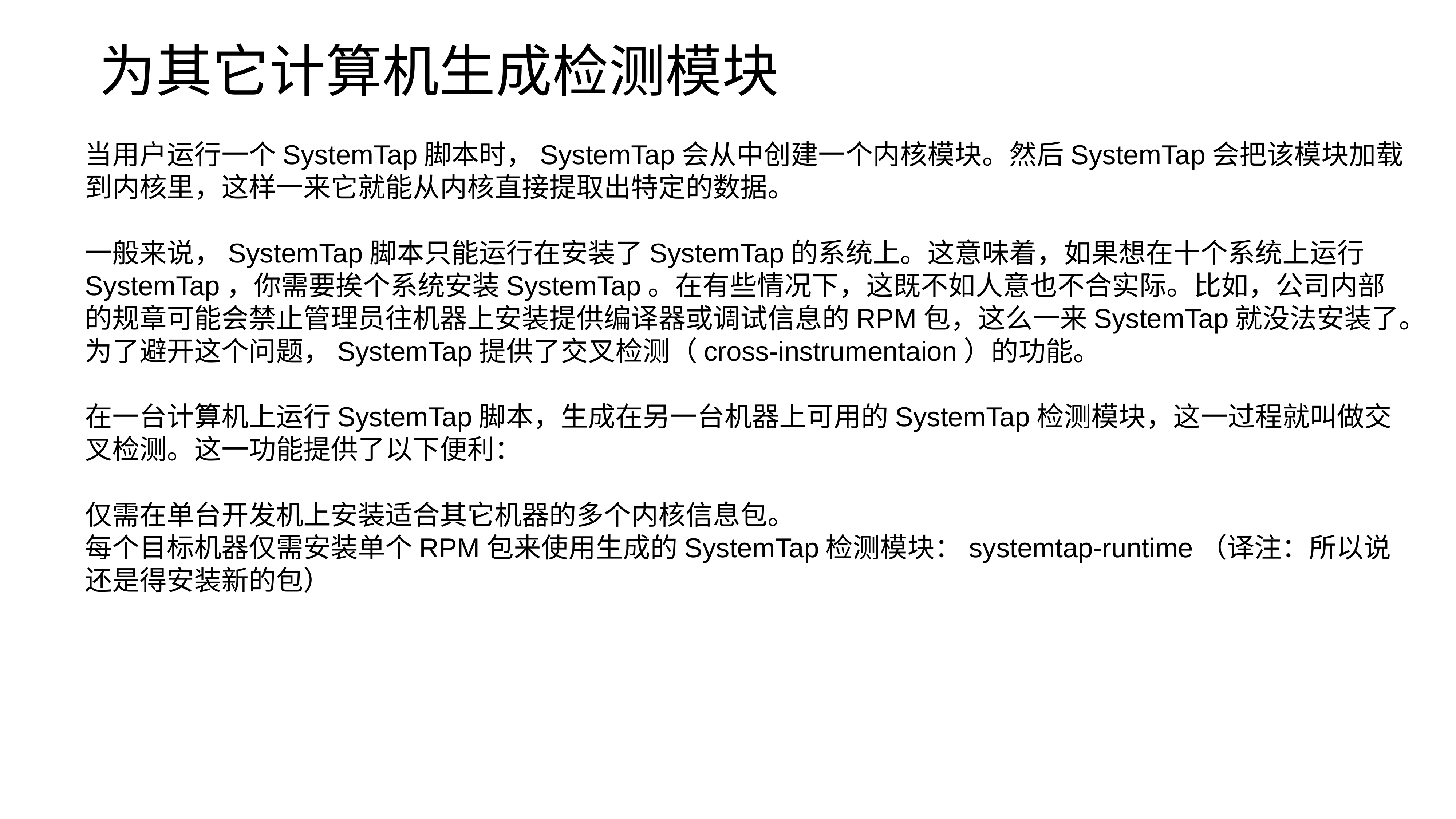

为其它计算机生成检测模块
当用户运行一个SystemTap脚本时，SystemTap会从中创建一个内核模块。然后SystemTap会把该模块加载到内核里，这样一来它就能从内核直接提取出特定的数据。

一般来说，SystemTap脚本只能运行在安装了SystemTap的系统上。这意味着，如果想在十个系统上运行SystemTap，你需要挨个系统安装SystemTap。在有些情况下，这既不如人意也不合实际。比如，公司内部的规章可能会禁止管理员往机器上安装提供编译器或调试信息的RPM包，这么一来SystemTap就没法安装了。为了避开这个问题，SystemTap提供了交叉检测（cross-instrumentaion）的功能。

在一台计算机上运行SystemTap脚本，生成在另一台机器上可用的SystemTap检测模块，这一过程就叫做交叉检测。这一功能提供了以下便利：

仅需在单台开发机上安装适合其它机器的多个内核信息包。
每个目标机器仅需安装单个RPM包来使用生成的SystemTap检测模块：systemtap-runtime（译注：所以说还是得安装新的包）